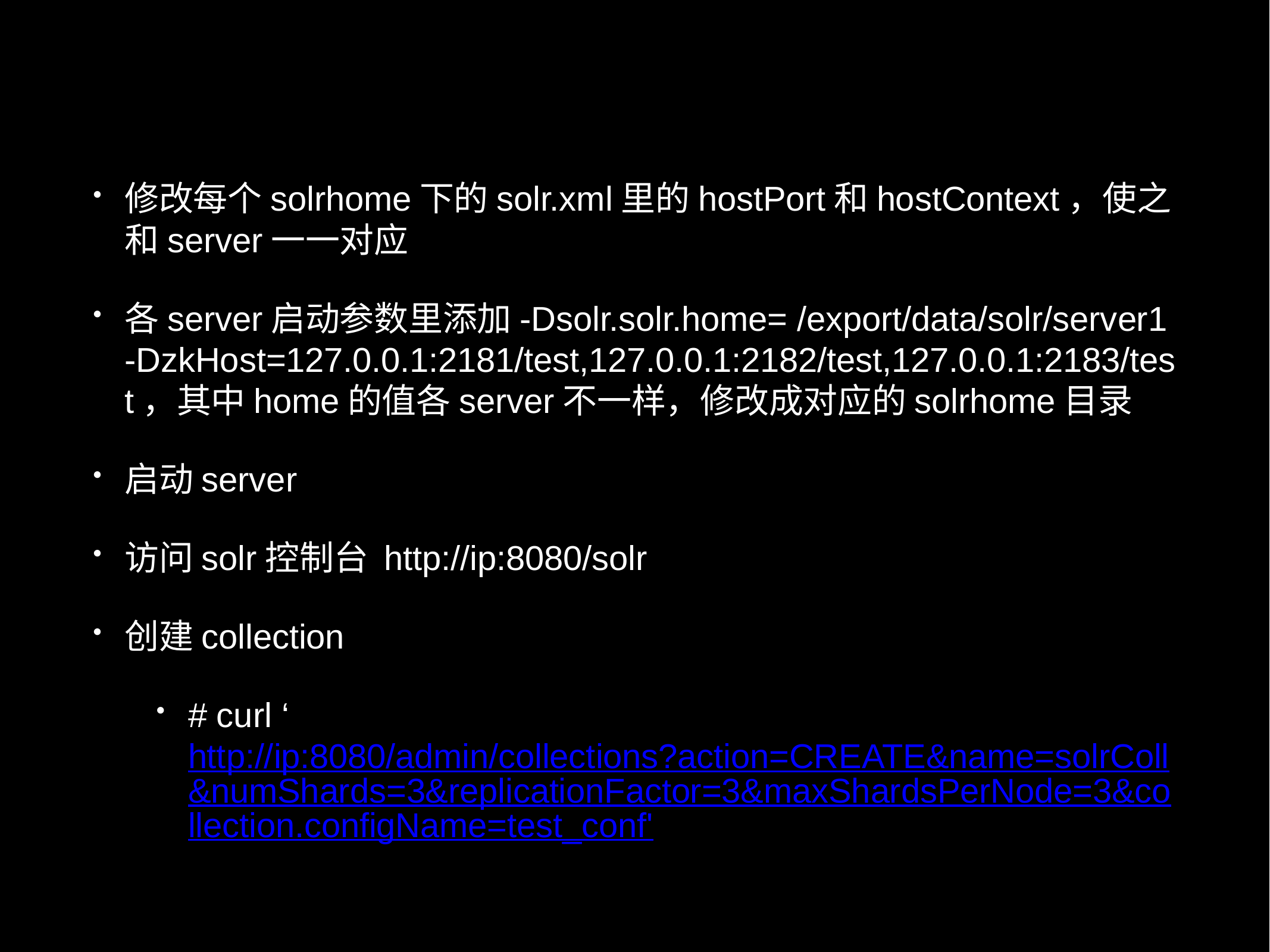

修改每个solrhome下的solr.xml里的hostPort和hostContext，使之和server一一对应
各server启动参数里添加-Dsolr.solr.home= /export/data/solr/server1 -DzkHost=127.0.0.1:2181/test,127.0.0.1:2182/test,127.0.0.1:2183/test，其中home的值各server不一样，修改成对应的solrhome目录
启动server
访问solr控制台 http://ip:8080/solr
创建collection
# curl ‘http://ip:8080/admin/collections?action=CREATE&name=solrColl&numShards=3&replicationFactor=3&maxShardsPerNode=3&collection.configName=test_conf'